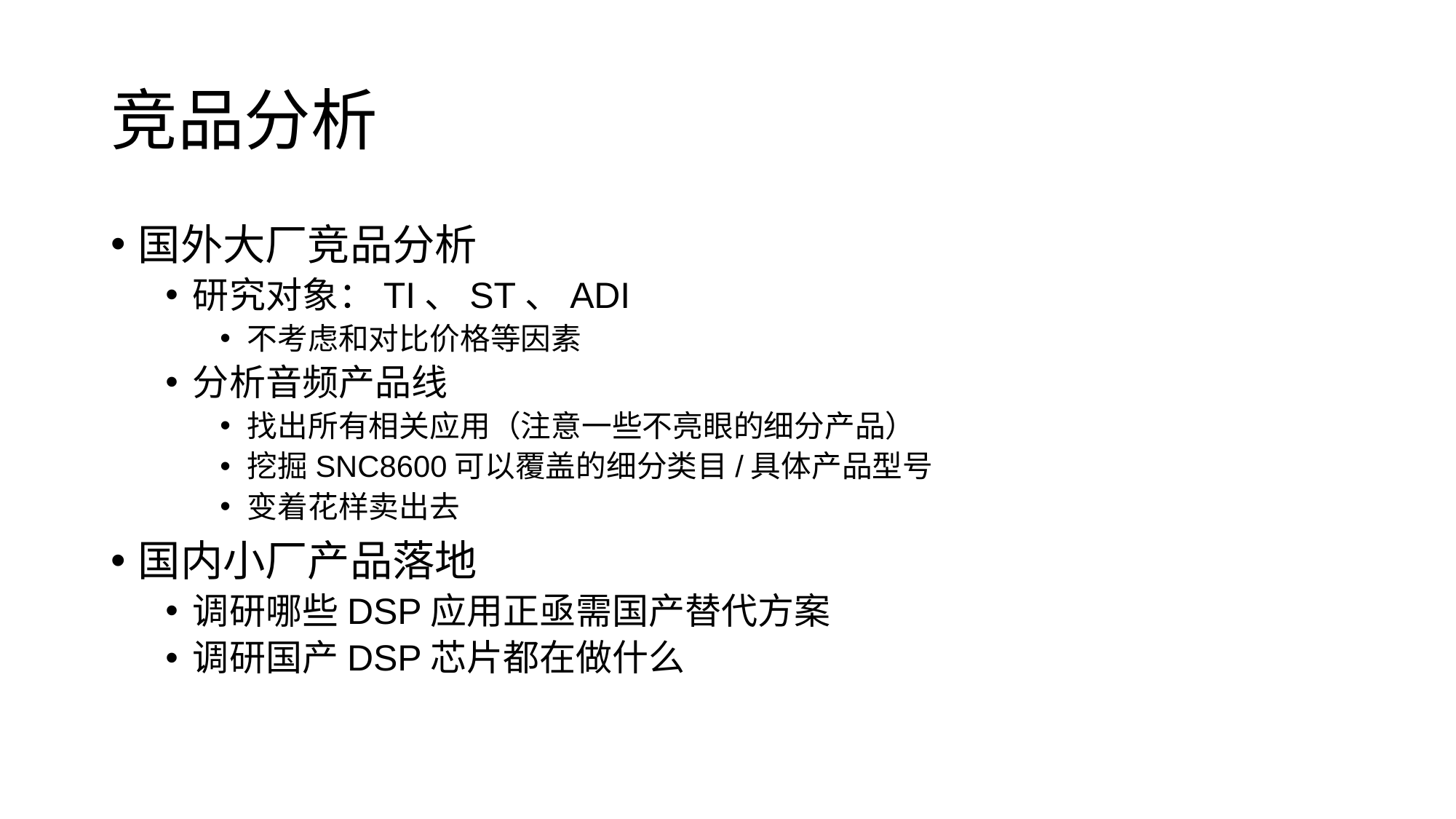

# 竞品分析
国外大厂竞品分析
研究对象：TI、ST、ADI
不考虑和对比价格等因素
分析音频产品线
找出所有相关应用（注意一些不亮眼的细分产品）
挖掘SNC8600可以覆盖的细分类目/具体产品型号
变着花样卖出去
国内小厂产品落地
调研哪些DSP应用正亟需国产替代方案
调研国产DSP芯片都在做什么